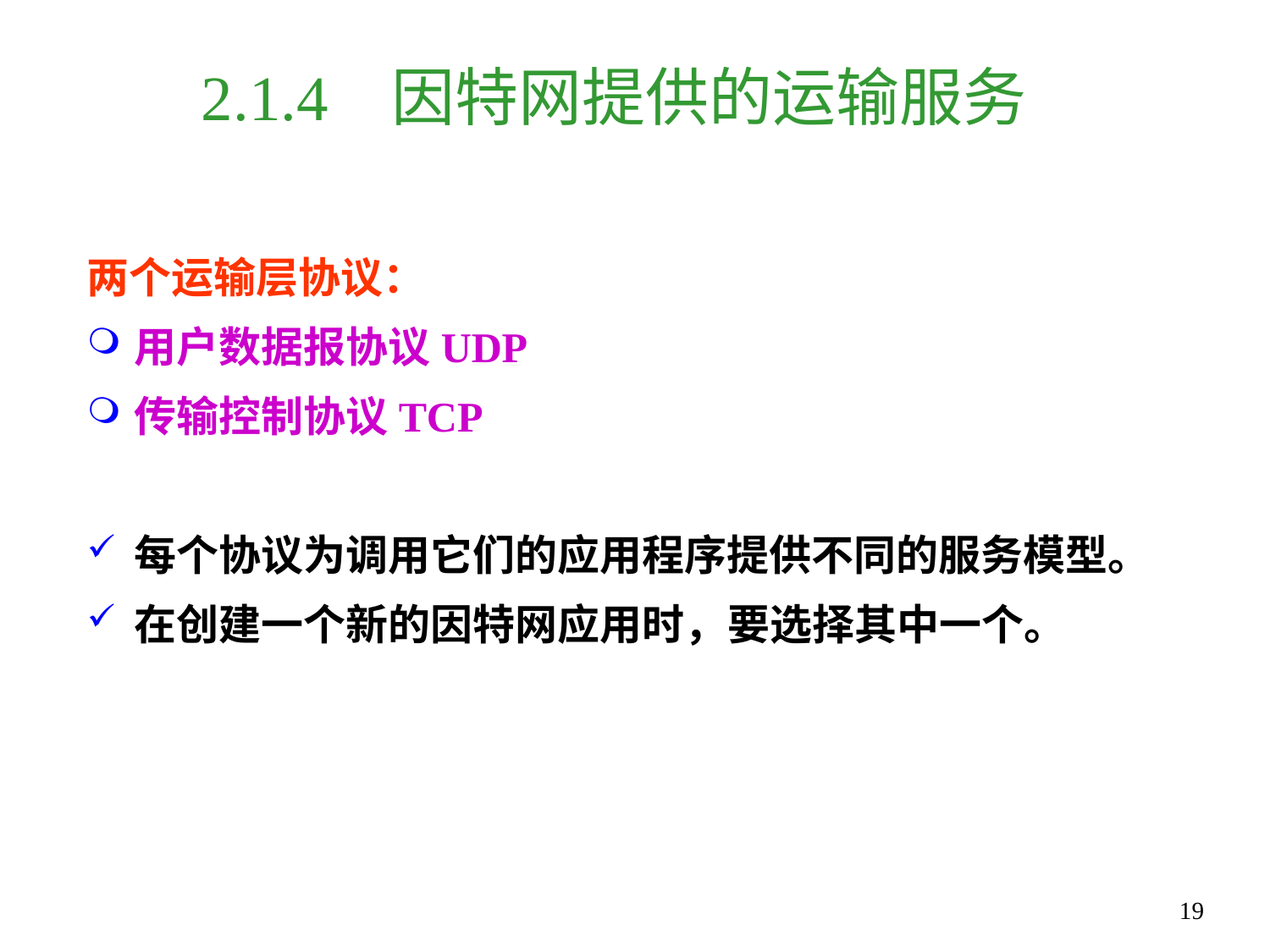

# 2.1.4   因特网提供的运输服务
两个运输层协议：
用户数据报协议UDP
传输控制协议TCP

每个协议为调用它们的应用程序提供不同的服务模型。
在创建一个新的因特网应用时，要选择其中一个。
19